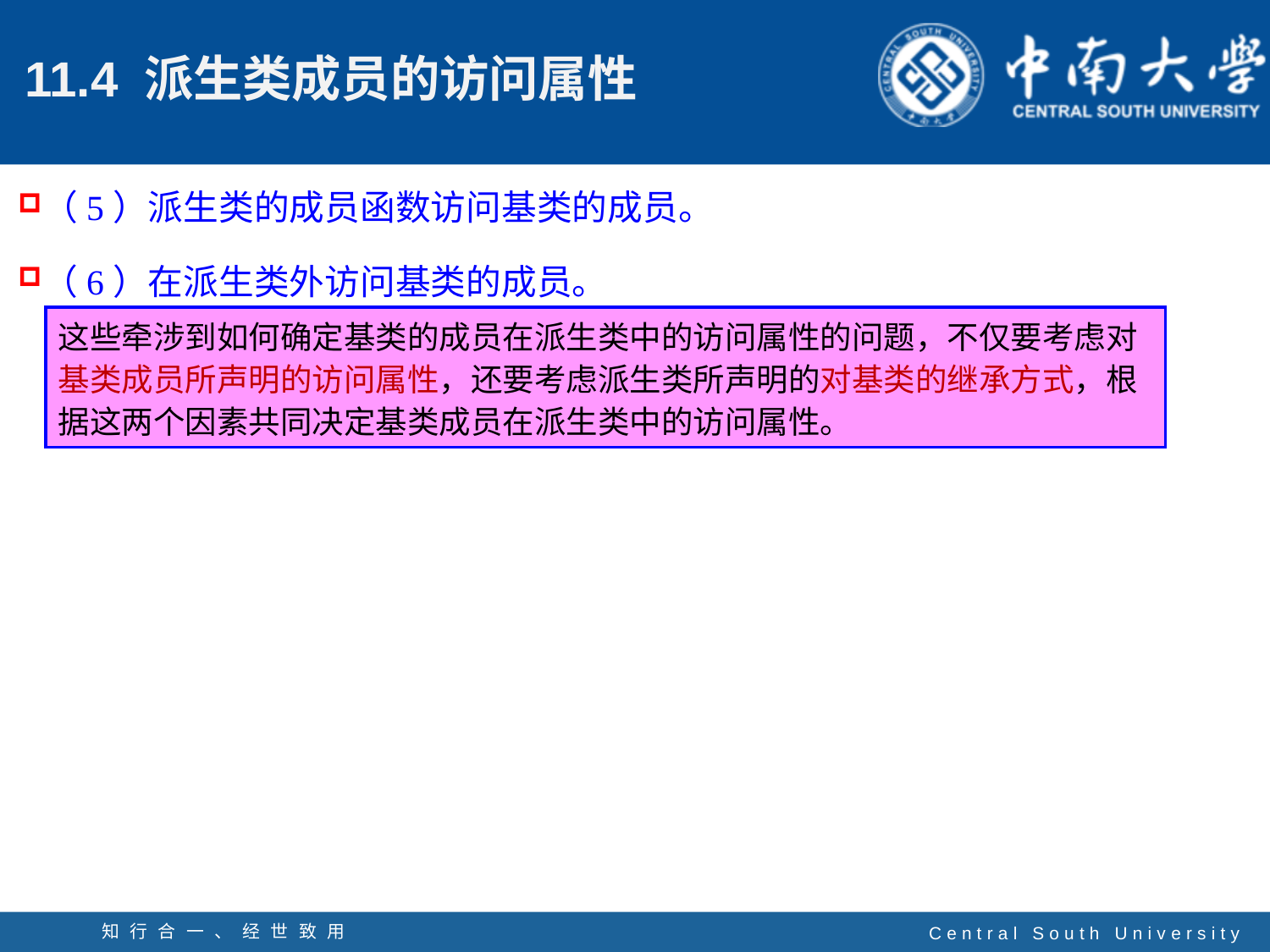

（5）派生类的成员函数访问基类的成员。
（6）在派生类外访问基类的成员。

这些牵涉到如何确定基类的成员在派生类中的访问属性的问题，不仅要考虑对基类成员所声明的访问属性，还要考虑派生类所声明的对基类的继承方式，根据这两个因素共同决定基类成员在派生类中的访问属性。

知行合一、经世致用
自强不息 厚德载物
Central South University